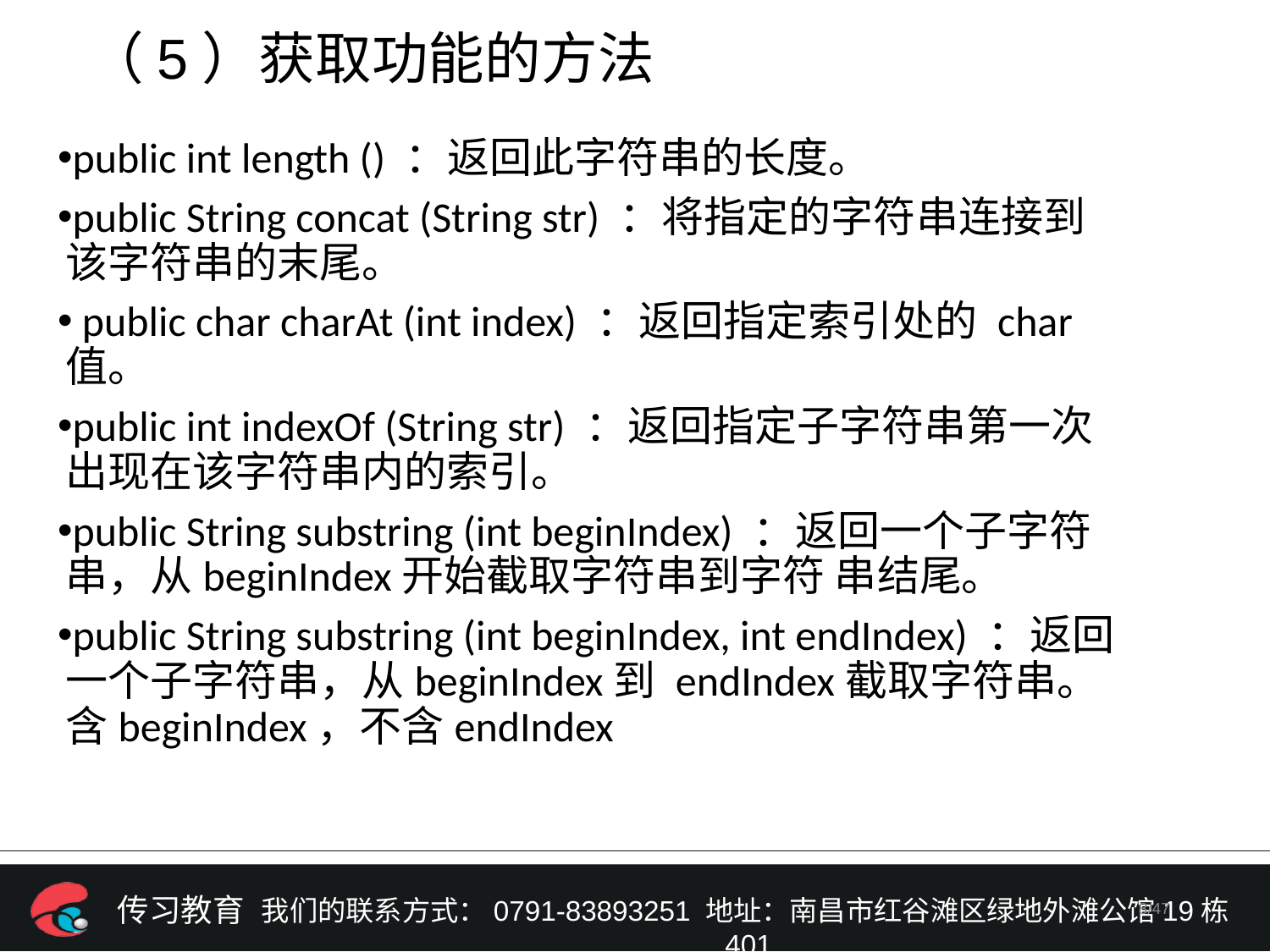

（5）获取功能的方法

public int length () ：返回此字符串的长度。
public String concat (String str) ：将指定的字符串连接到该字符串的末尾。
 public char charAt (int index) ：返回指定索引处的 char值。
public int indexOf (String str) ：返回指定子字符串第一次出现在该字符串内的索引。
public String substring (int beginIndex) ：返回一个子字符串，从beginIndex开始截取字符串到字符 串结尾。
public String substring (int beginIndex, int endIndex) ：返回一个子字符串，从beginIndex到 endIndex截取字符串。含beginIndex，不含endIndex
8/47